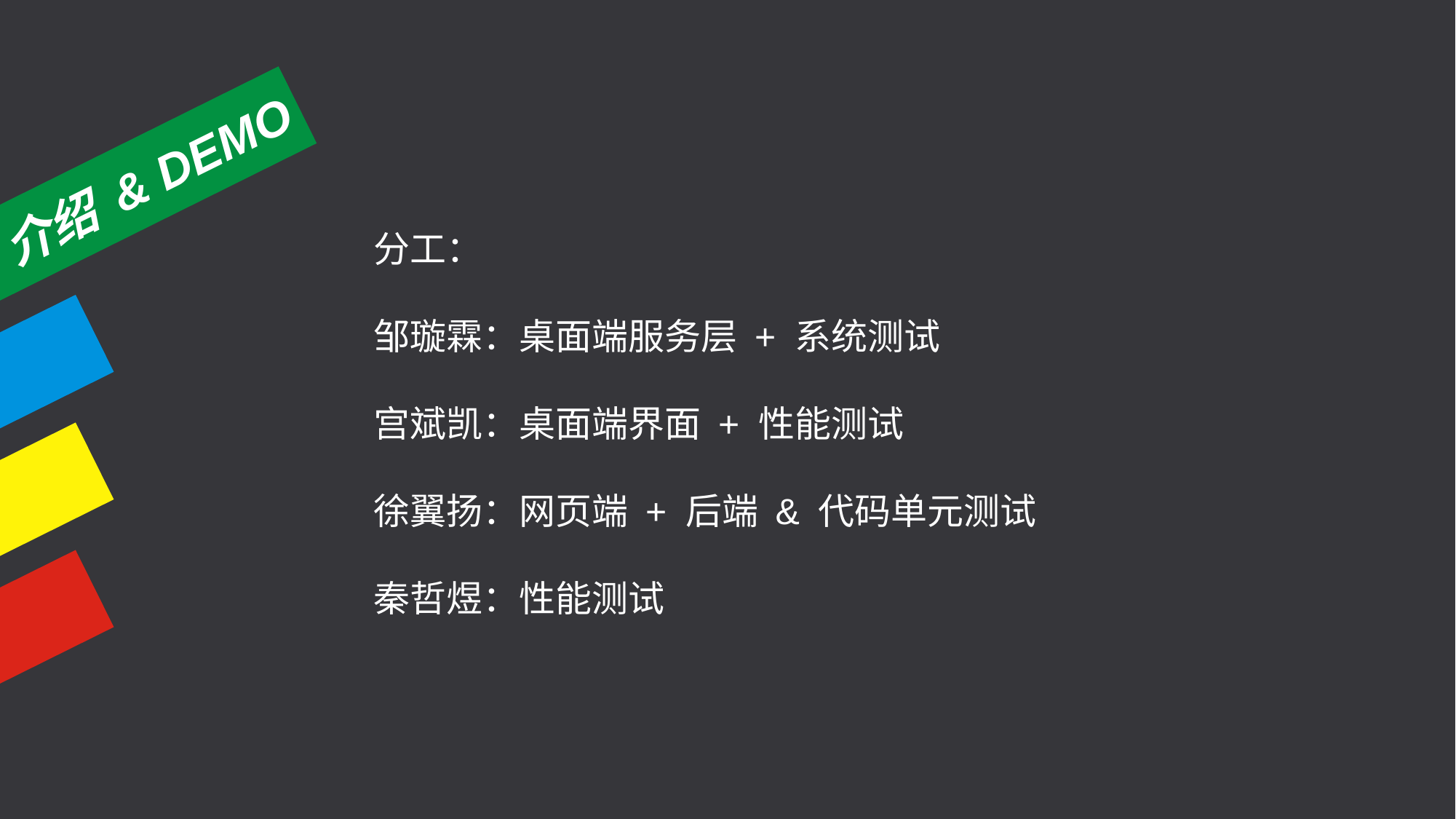

介绍 & DEMO
分工：
邹璇霖：桌面端服务层 + 系统测试
宫斌凯：桌面端界面 + 性能测试
徐翼扬：网页端 + 后端 & 代码单元测试
秦哲煜：性能测试